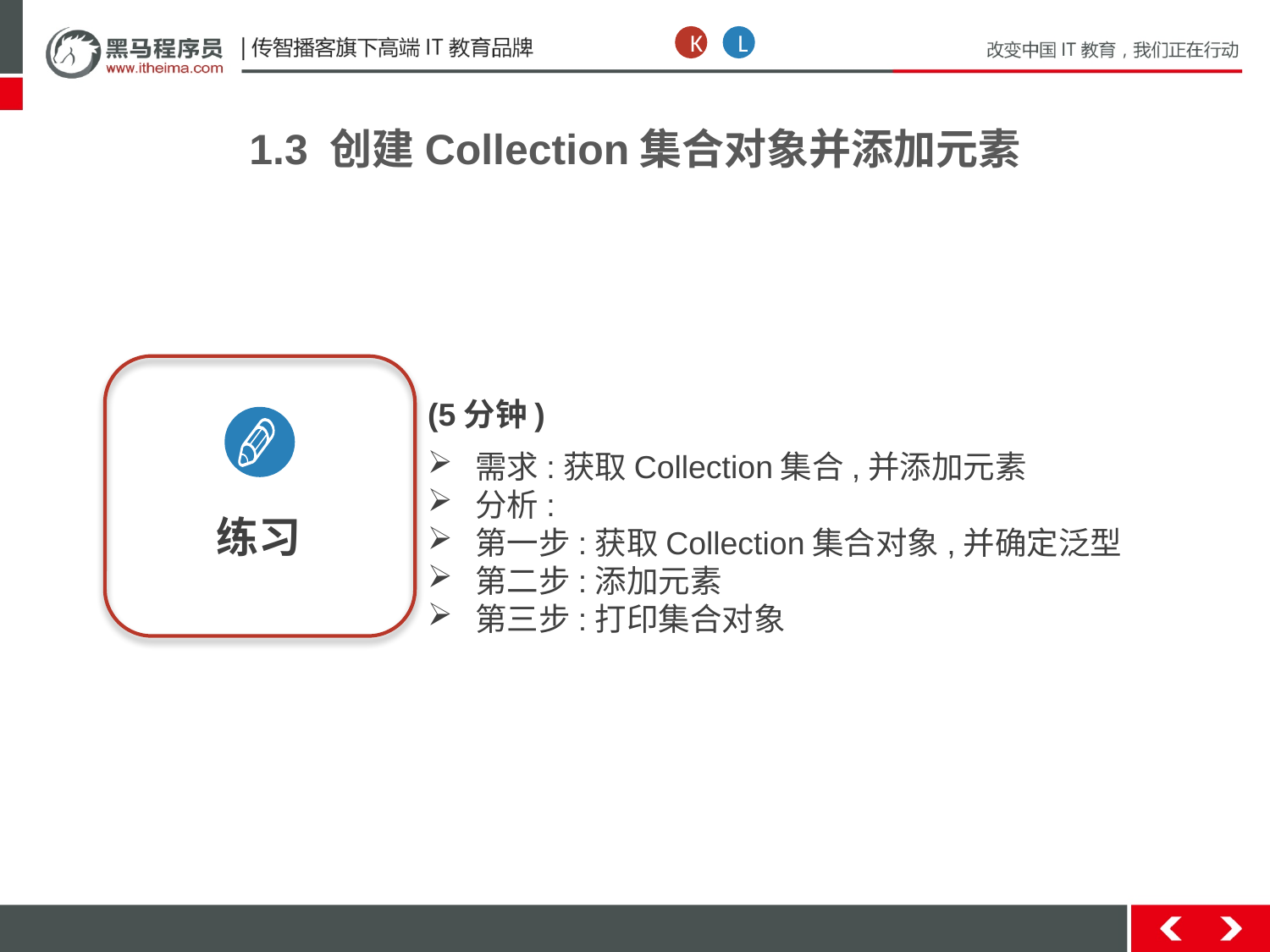

K
L
1.3 创建Collection集合对象并添加元素

练习
(5分钟)
需求:获取Collection集合,并添加元素
分析:
第一步:获取Collection集合对象,并确定泛型
第二步:添加元素
第三步:打印集合对象